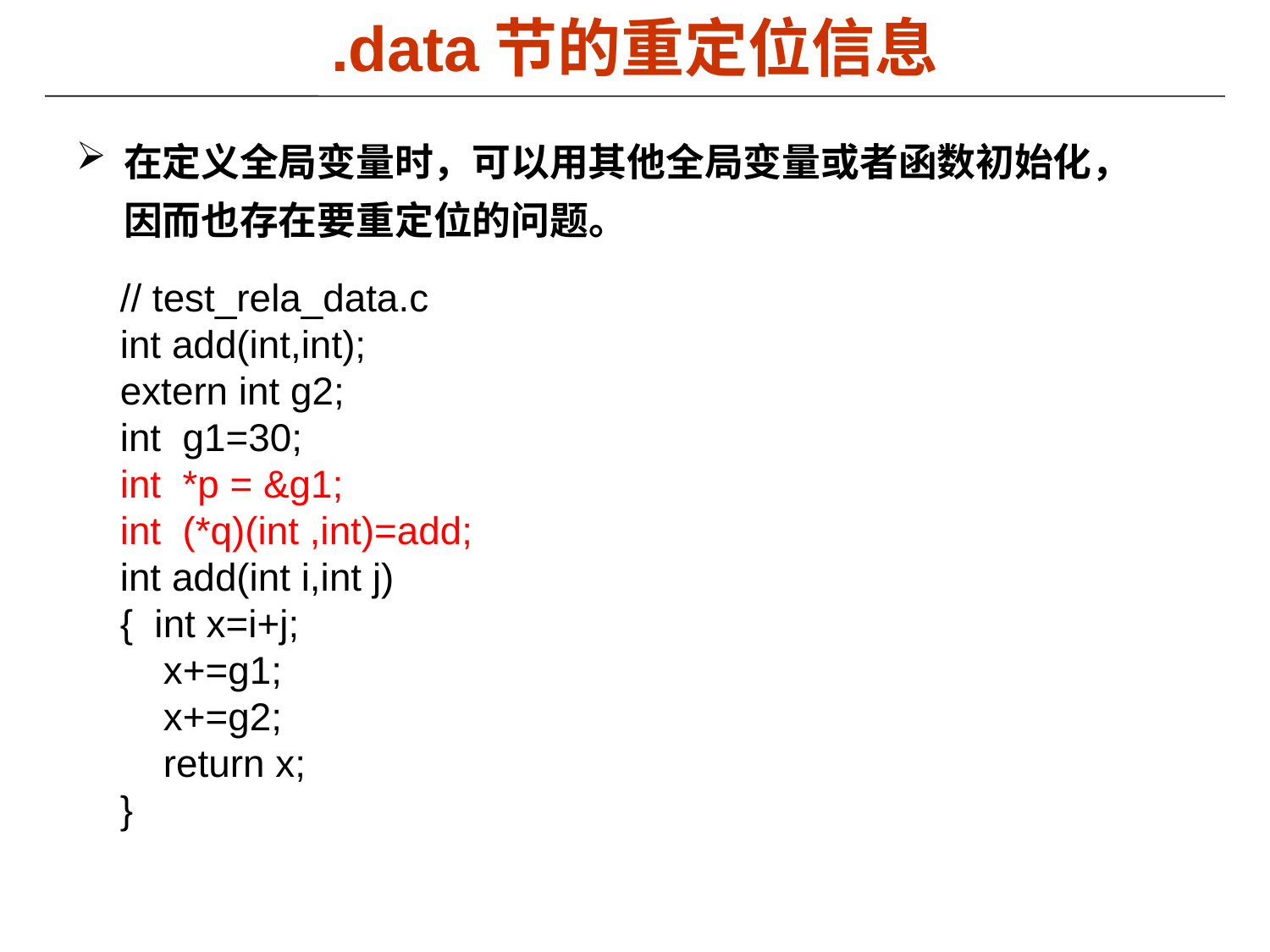

# .data节的重定位信息
在定义全局变量时，可以用其他全局变量或者函数初始化，因而也存在要重定位的问题。
// test_rela_data.c
int add(int,int);
extern int g2;
int  g1=30;
int  *p = &g1;
int  (*q)(int ,int)=add;
int add(int i,int j)
{  int x=i+j;
    x+=g1;
    x+=g2;
    return x;
}